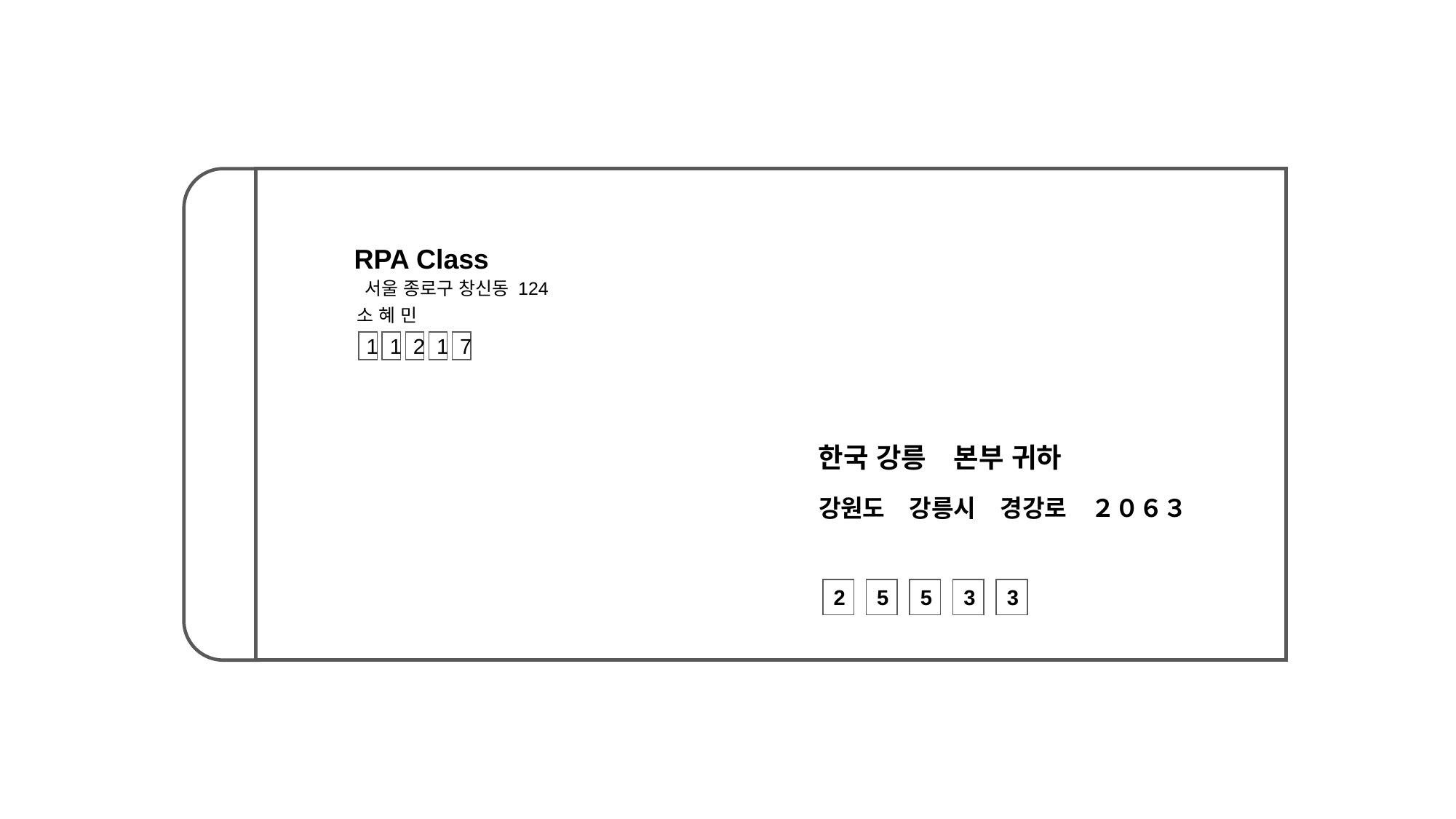

RPA Class
서울 종로구 창신동 124
소 혜 민
1
1
2
1
7
한국 강릉　본부 귀하
강원도　강릉시　경강로　２０６３
2
5
5
3
3